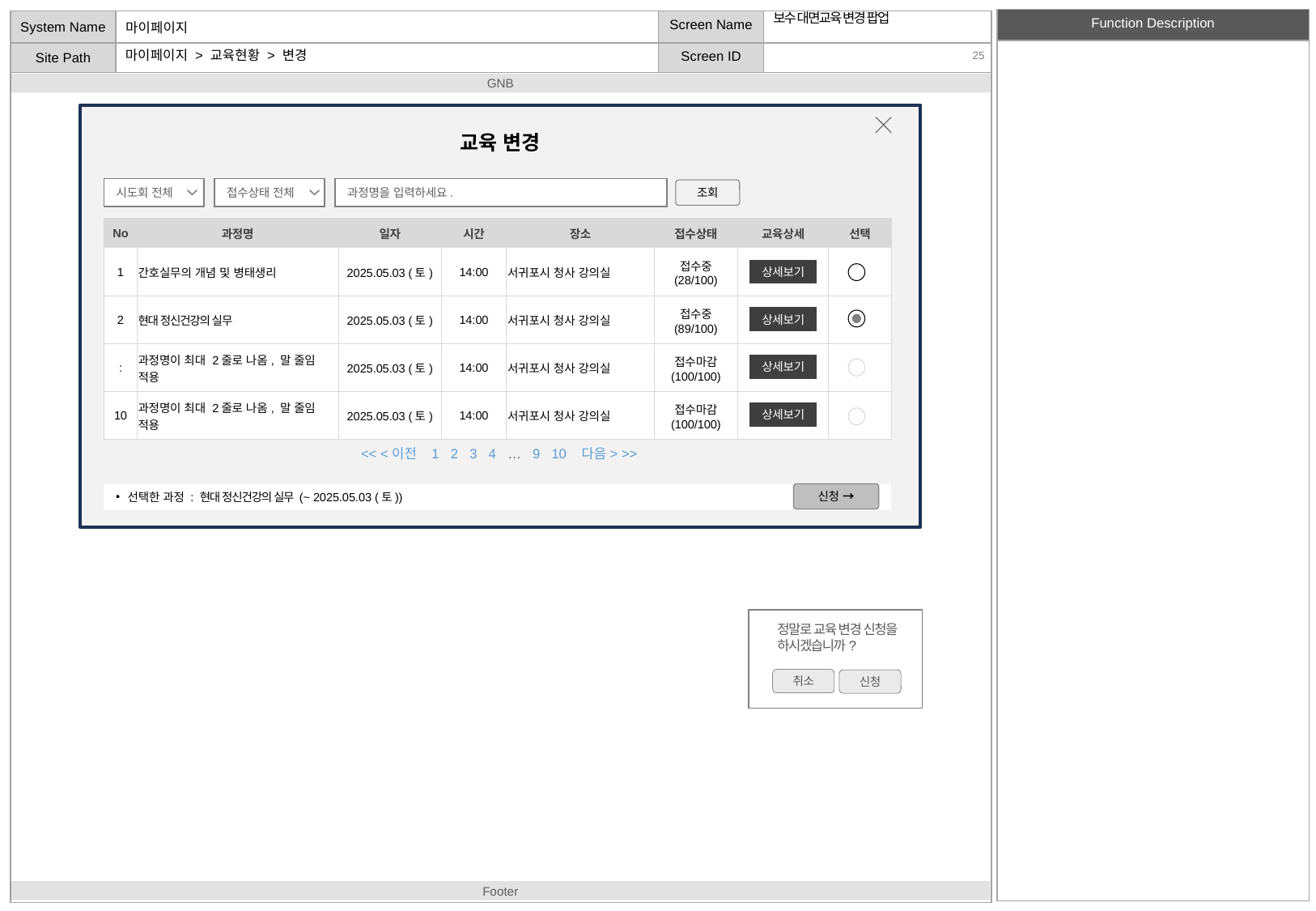

보수 대면교육 변경 팝업

# 마이페이지 > 교육현황 > 변경

교육 변경
시도회 전체

접수상태 전체

과정명을 입력하세요.
조회
| No | 과정명 | 일자 | 시간 | 장소 | 접수상태 | 교육상세 | 선택 |
| --- | --- | --- | --- | --- | --- | --- | --- |
| 1 | 간호실무의 개념 및 병태생리 | 2025.05.03 (토) | 14:00 | 서귀포시 청사 강의실 | 접수중 (28/100) |  |  |
| 2 | 현대 정신건강의 실무 | 2025.05.03 (토) | 14:00 | 서귀포시 청사 강의실 | 접수중 (89/100) |  |  |
| : | 과정명이 최대 2줄로 나옴, 말 줄임 적용 | 2025.05.03 (토) | 14:00 | 서귀포시 청사 강의실 | 접수마감 (100/100) |  |  |
| 10 | 과정명이 최대 2줄로 나옴, 말 줄임 적용 | 2025.05.03 (토) | 14:00 | 서귀포시 청사 강의실 | 접수마감 (100/100) |  |  |
상세보기

상세보기
상세보기
상세보기
<< <이전   1   2   3   4   …   9   10   다음> >>
선택한 과정 : 현대 정신건강의 실무 (~ 2025.05.03 (토))
신청 →

정말로 교육 변경 신청을 하시겠습니까?
취소
신청